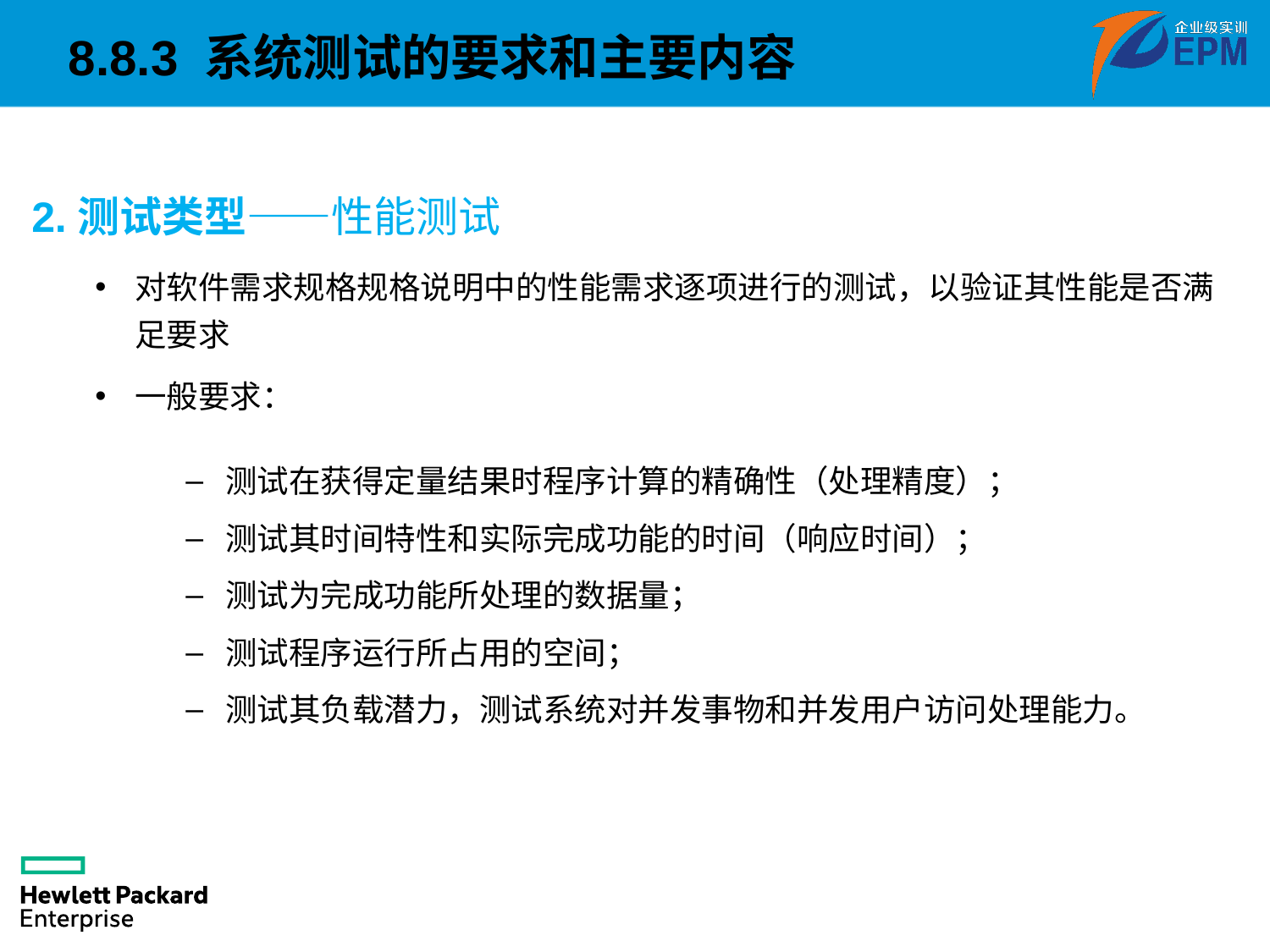

8.8.3 系统测试的要求和主要内容
2.测试类型——性能测试
对软件需求规格规格说明中的性能需求逐项进行的测试，以验证其性能是否满足要求
一般要求：
测试在获得定量结果时程序计算的精确性（处理精度）；
测试其时间特性和实际完成功能的时间（响应时间）；
测试为完成功能所处理的数据量；
测试程序运行所占用的空间；
测试其负载潜力，测试系统对并发事物和并发用户访问处理能力。